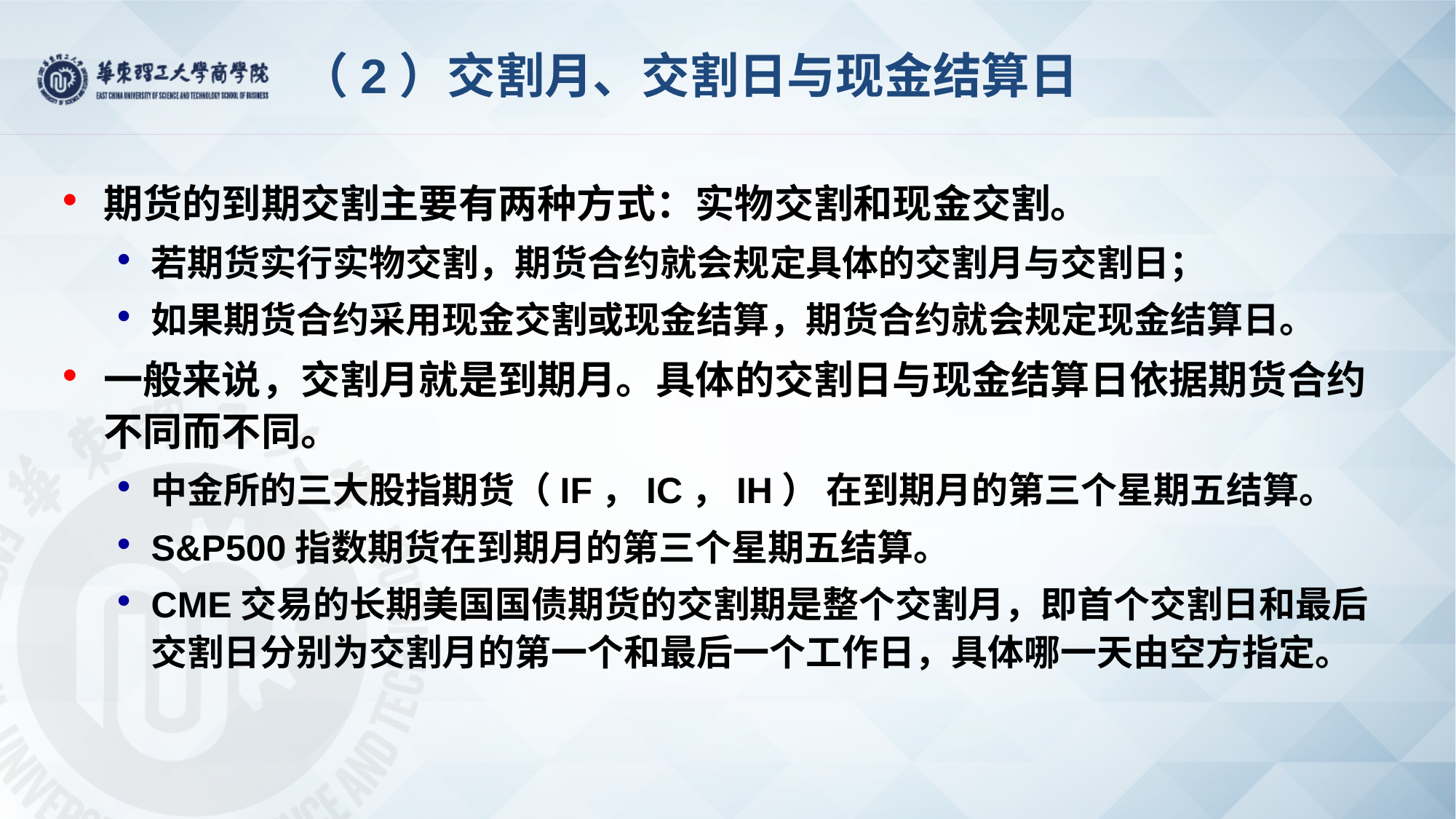

# （2）交割月、交割日与现金结算日
期货的到期交割主要有两种方式：实物交割和现金交割。
若期货实行实物交割，期货合约就会规定具体的交割月与交割日；
如果期货合约采用现金交割或现金结算，期货合约就会规定现金结算日。
一般来说，交割月就是到期月。具体的交割日与现金结算日依据期货合约不同而不同。
中金所的三大股指期货（IF，IC，IH） 在到期月的第三个星期五结算。
S&P500指数期货在到期月的第三个星期五结算。
CME交易的长期美国国债期货的交割期是整个交割月，即首个交割日和最后交割日分别为交割月的第一个和最后一个工作日，具体哪一天由空方指定。